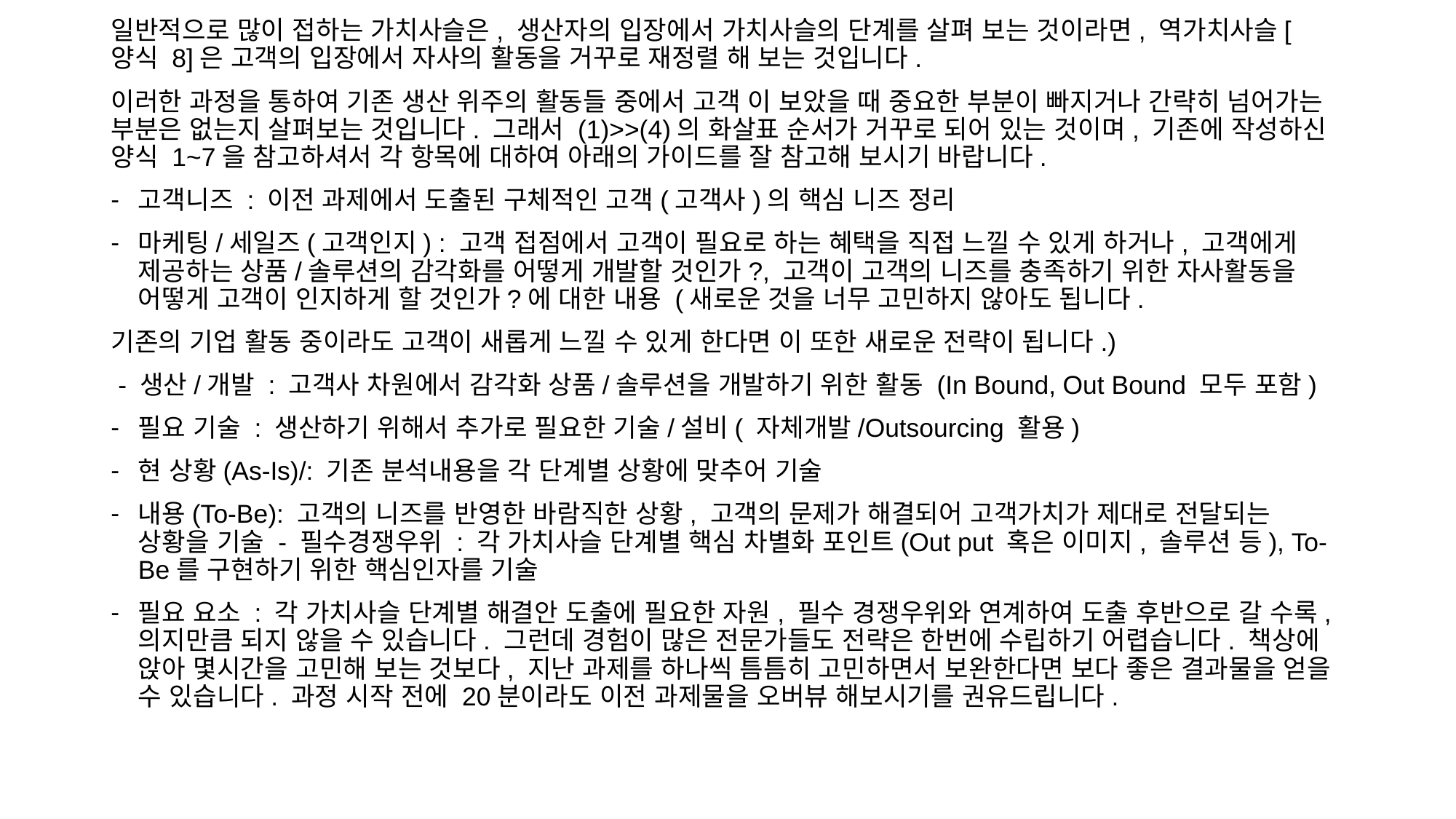

일반적으로 많이 접하는 가치사슬은, 생산자의 입장에서 가치사슬의 단계를 살펴 보는 것이라면, 역가치사슬[양식 8]은 고객의 입장에서 자사의 활동을 거꾸로 재정렬 해 보는 것입니다.
이러한 과정을 통하여 기존 생산 위주의 활동들 중에서 고객 이 보았을 때 중요한 부분이 빠지거나 간략히 넘어가는 부분은 없는지 살펴보는 것입니다. 그래서 (1)>>(4)의 화살표 순서가 거꾸로 되어 있는 것이며, 기존에 작성하신 양식 1~7을 참고하셔서 각 항목에 대하여 아래의 가이드를 잘 참고해 보시기 바랍니다.
고객니즈 : 이전 과제에서 도출된 구체적인 고객(고객사)의 핵심 니즈 정리
마케팅/세일즈(고객인지) : 고객 접점에서 고객이 필요로 하는 혜택을 직접 느낄 수 있게 하거나, 고객에게 제공하는 상품/솔루션의 감각화를 어떻게 개발할 것인가?, 고객이 고객의 니즈를 충족하기 위한 자사활동을 어떻게 고객이 인지하게 할 것인가?에 대한 내용 (새로운 것을 너무 고민하지 않아도 됩니다.
기존의 기업 활동 중이라도 고객이 새롭게 느낄 수 있게 한다면 이 또한 새로운 전략이 됩니다.)
 - 생산/개발 : 고객사 차원에서 감각화 상품/솔루션을 개발하기 위한 활동 (In Bound, Out Bound 모두 포함)
필요 기술 : 생산하기 위해서 추가로 필요한 기술/설비( 자체개발/Outsourcing 활용)
현 상황(As-Is)/: 기존 분석내용을 각 단계별 상황에 맞추어 기술
내용(To-Be): 고객의 니즈를 반영한 바람직한 상황, 고객의 문제가 해결되어 고객가치가 제대로 전달되는 상황을 기술 - 필수경쟁우위 : 각 가치사슬 단계별 핵심 차별화 포인트(Out put 혹은 이미지, 솔루션 등), To-Be를 구현하기 위한 핵심인자를 기술
필요 요소 : 각 가치사슬 단계별 해결안 도출에 필요한 자원, 필수 경쟁우위와 연계하여 도출 후반으로 갈 수록, 의지만큼 되지 않을 수 있습니다. 그런데 경험이 많은 전문가들도 전략은 한번에 수립하기 어렵습니다. 책상에 앉아 몇시간을 고민해 보는 것보다, 지난 과제를 하나씩 틈틈히 고민하면서 보완한다면 보다 좋은 결과물을 얻을 수 있습니다. 과정 시작 전에 20분이라도 이전 과제물을 오버뷰 해보시기를 권유드립니다.